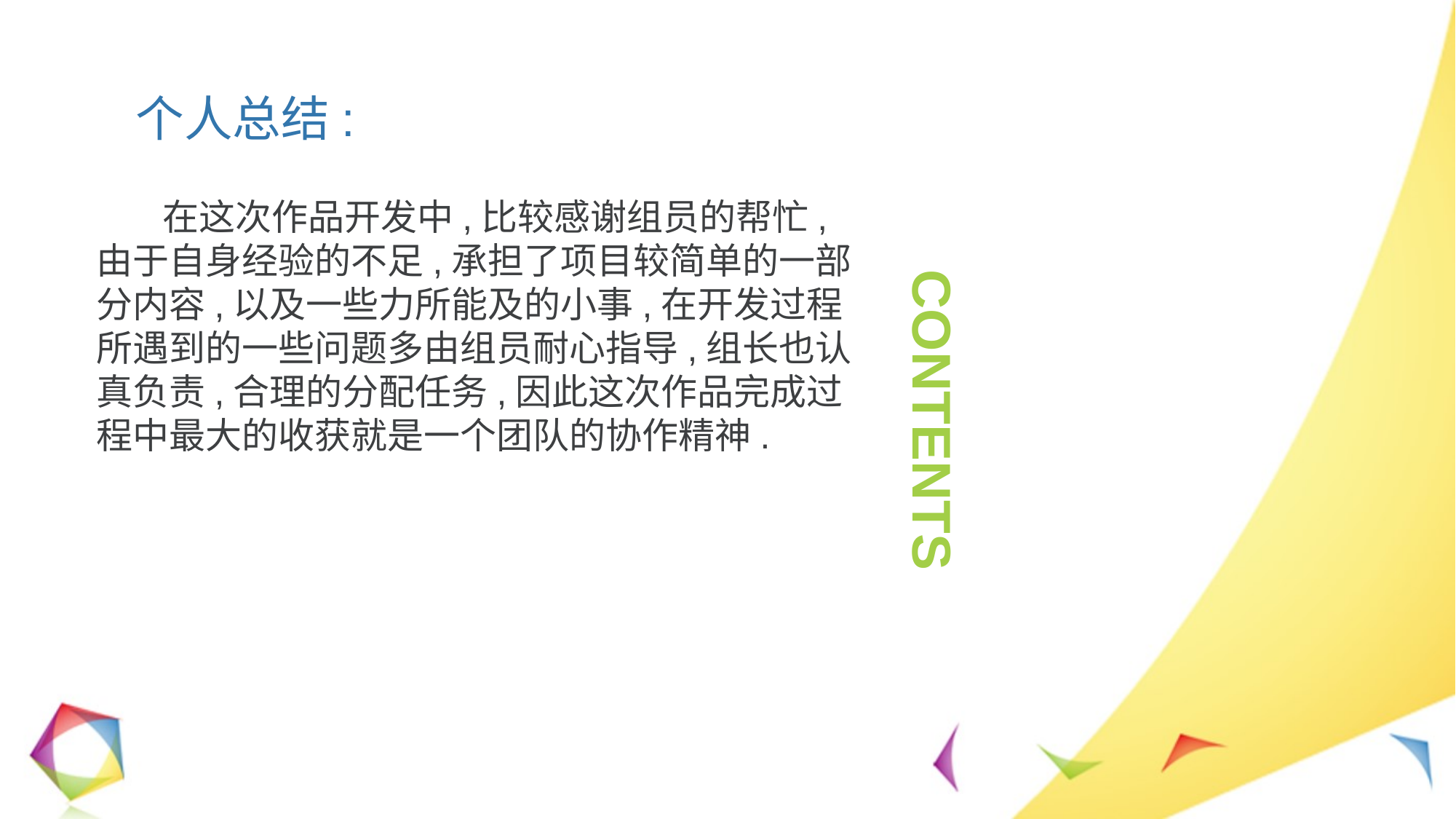

个人总结:
       在这次作品开发中,比较感谢组员的帮忙,由于自身经验的不足,承担了项目较简单的一部分内容,以及一些力所能及的小事,在开发过程所遇到的一些问题多由组员耐心指导,组长也认真负责,合理的分配任务,因此这次作品完成过程中最大的收获就是一个团队的协作精神.
CONTENTS